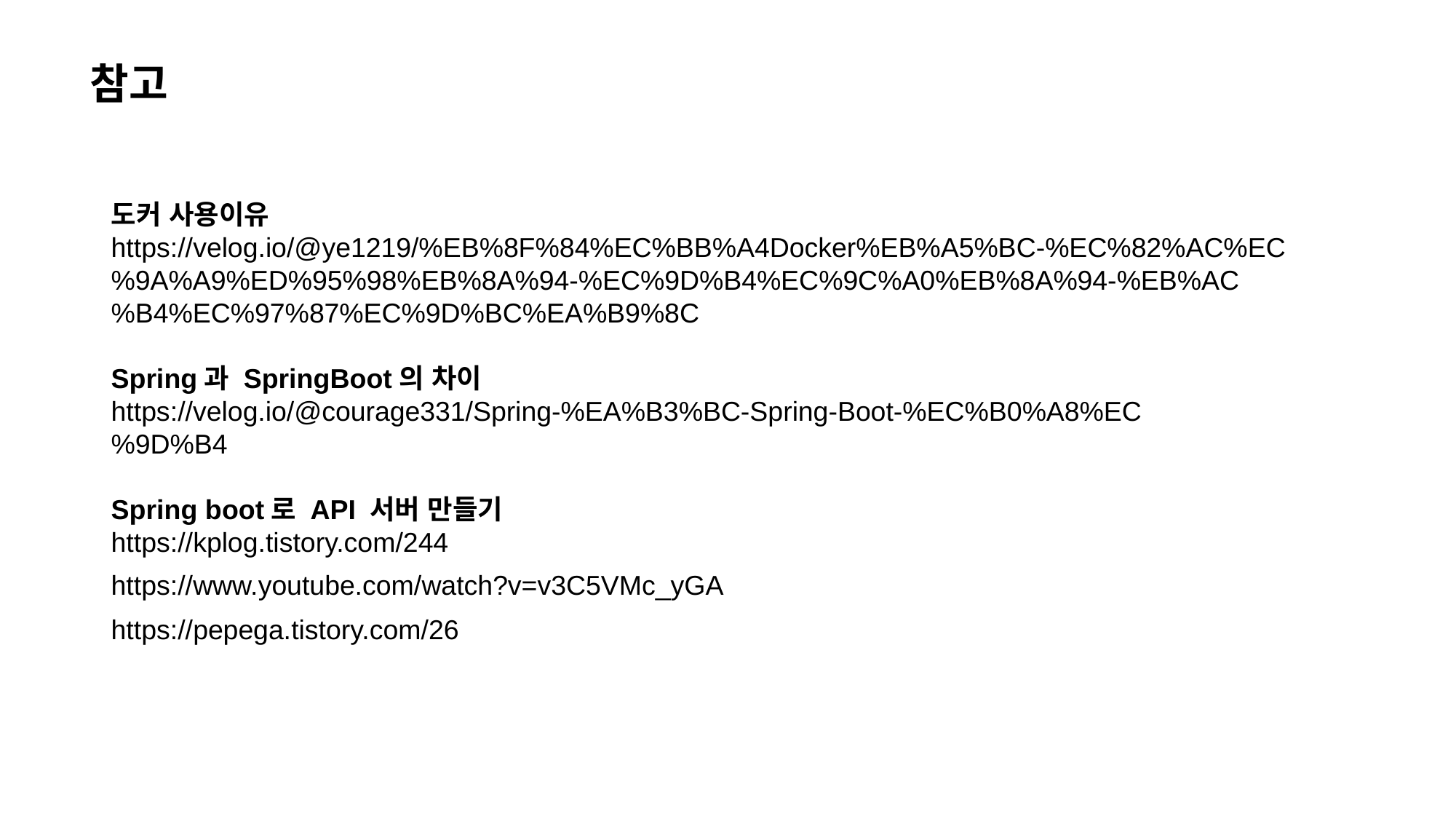

참고
도커 사용이유
https://velog.io/@ye1219/%EB%8F%84%EC%BB%A4Docker%EB%A5%BC-%EC%82%AC%EC%9A%A9%ED%95%98%EB%8A%94-%EC%9D%B4%EC%9C%A0%EB%8A%94-%EB%AC%B4%EC%97%87%EC%9D%BC%EA%B9%8C
Spring과 SpringBoot의 차이
https://velog.io/@courage331/Spring-%EA%B3%BC-Spring-Boot-%EC%B0%A8%EC%9D%B4
Spring boot로 API 서버 만들기
https://kplog.tistory.com/244
https://www.youtube.com/watch?v=v3C5VMc_yGA
https://pepega.tistory.com/26